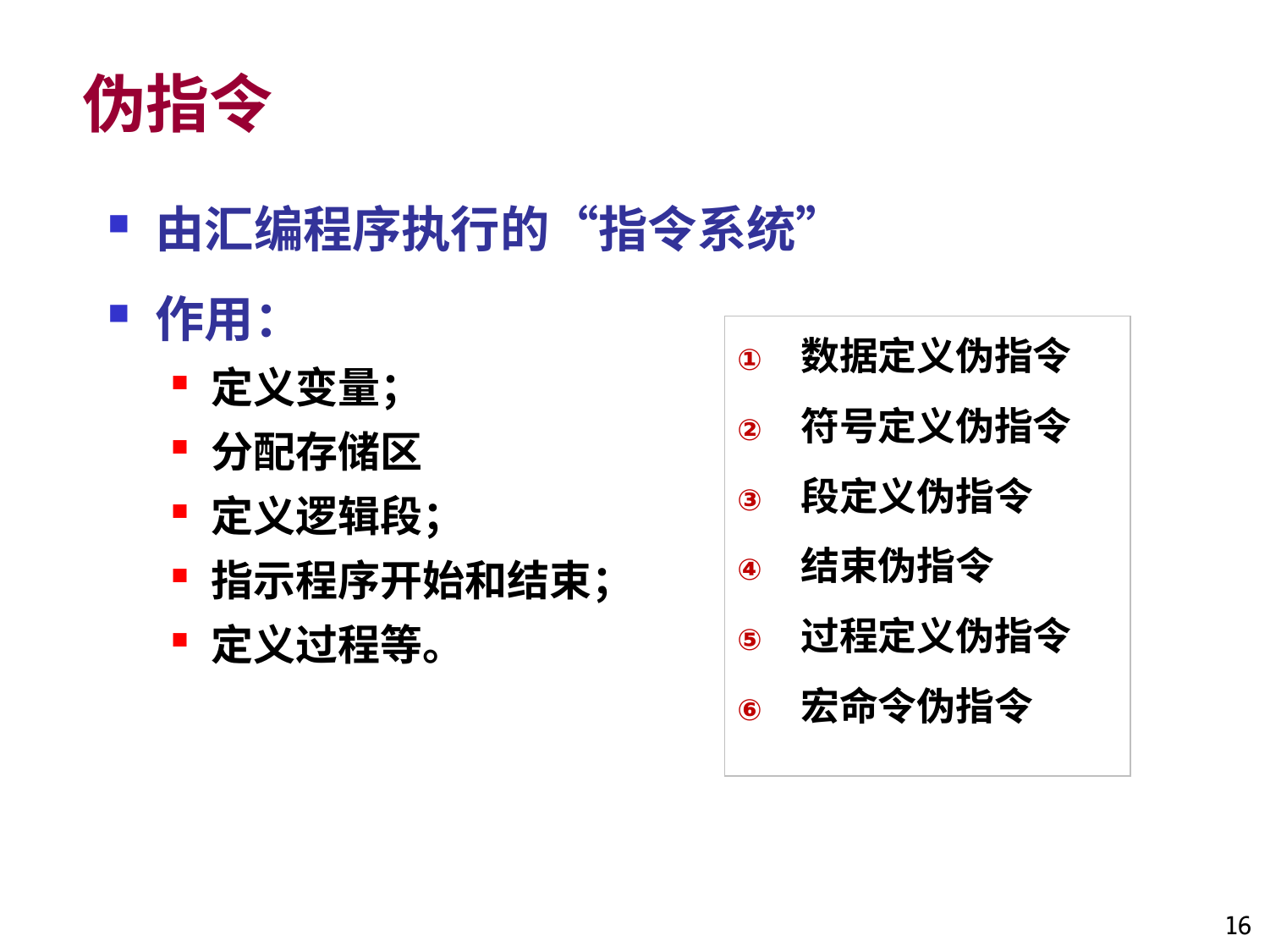

# 伪指令
由汇编程序执行的“指令系统”
作用：
定义变量；
分配存储区
定义逻辑段；
指示程序开始和结束；
定义过程等。
数据定义伪指令
符号定义伪指令
段定义伪指令
结束伪指令
过程定义伪指令
宏命令伪指令
16